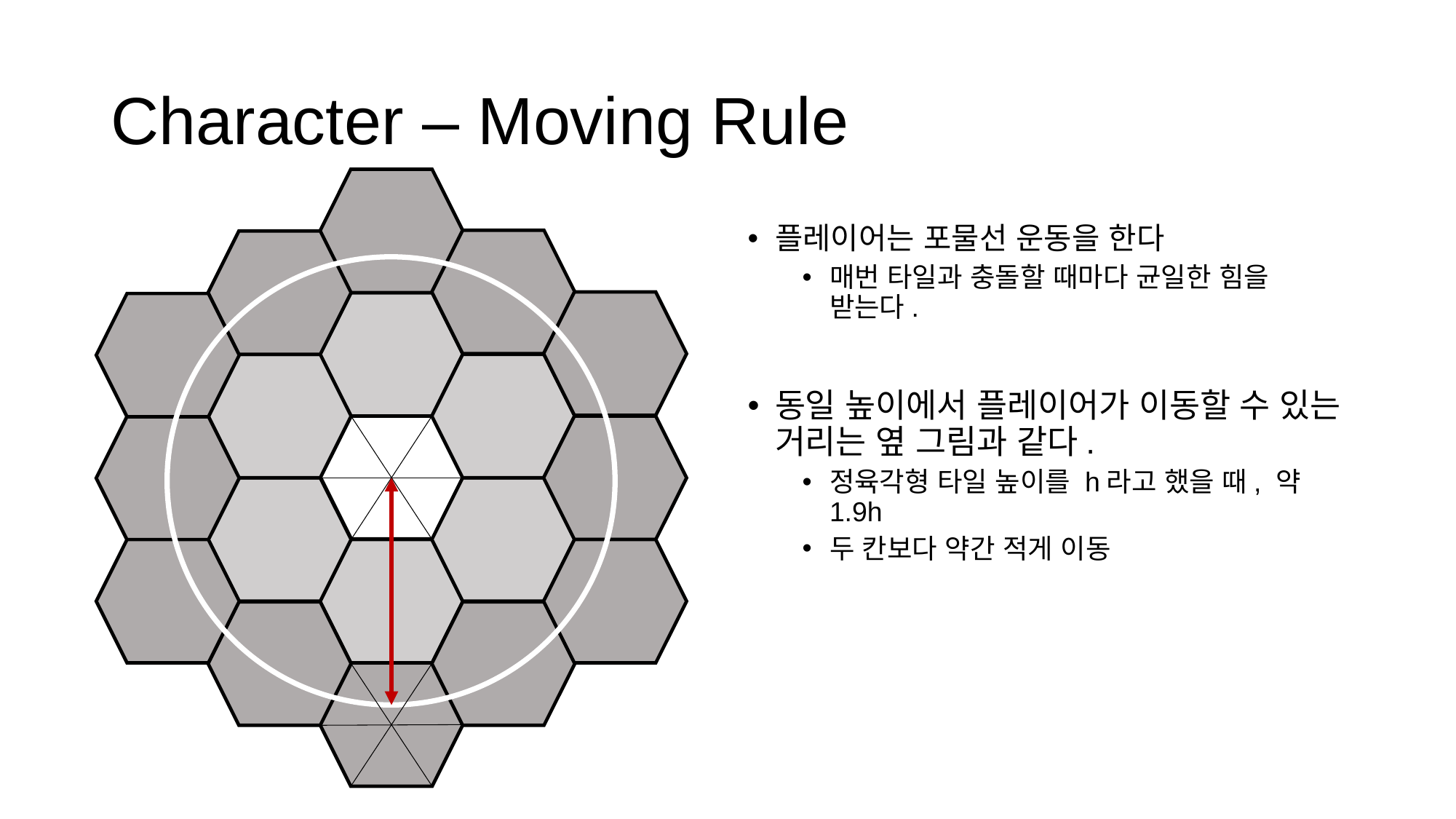

# Character – Moving Rule

플레이어는 포물선 운동을 한다
매번 타일과 충돌할 때마다 균일한 힘을 받는다.

동일 높이에서 플레이어가 이동할 수 있는 거리는 옆 그림과 같다.
정육각형 타일 높이를 h라고 했을 때, 약 1.9h
두 칸보다 약간 적게 이동